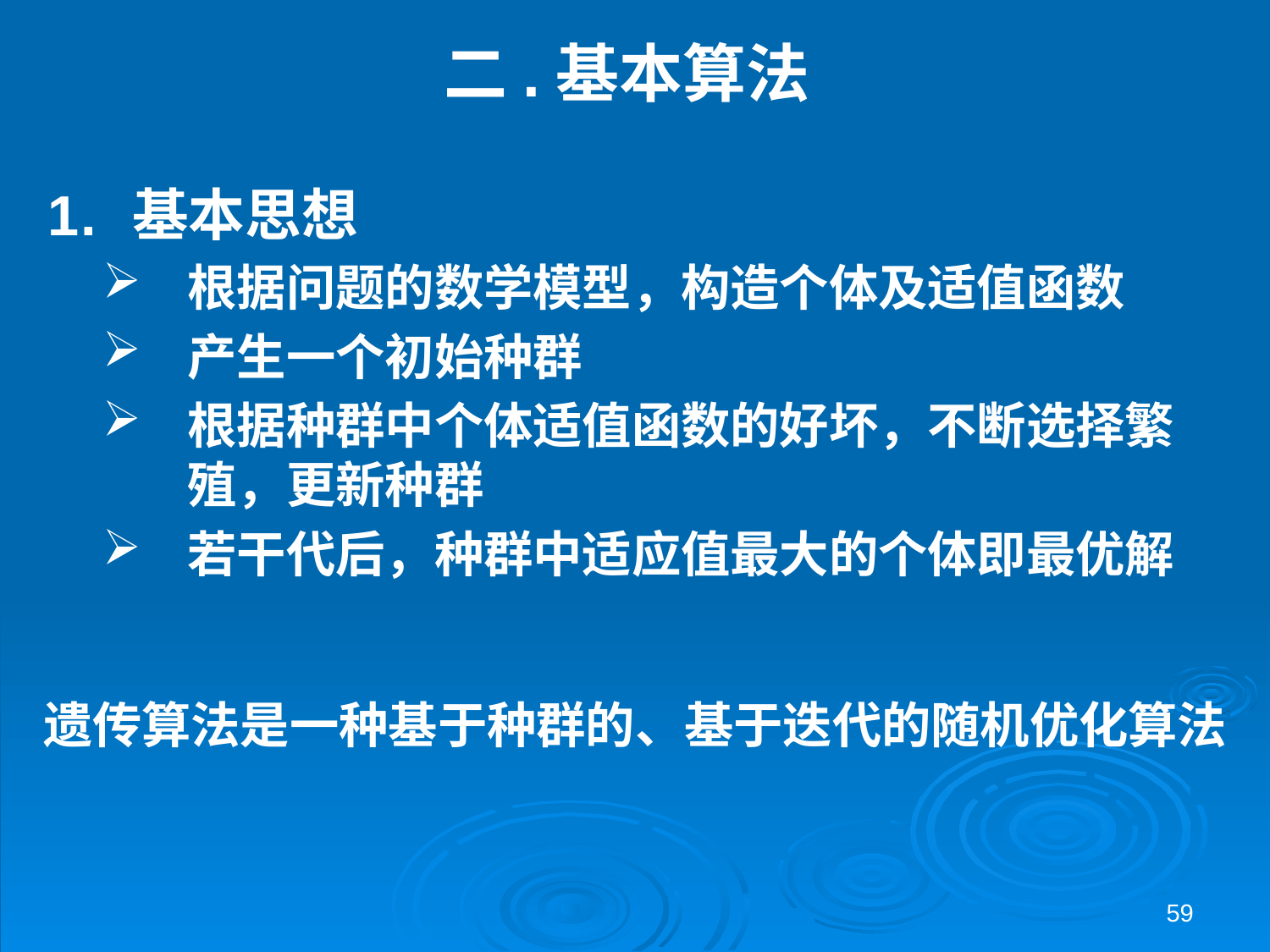

# 二.基本算法
基本思想
根据问题的数学模型，构造个体及适值函数
产生一个初始种群
根据种群中个体适值函数的好坏，不断选择繁殖，更新种群
若干代后，种群中适应值最大的个体即最优解
遗传算法是一种基于种群的、基于迭代的随机优化算法
59